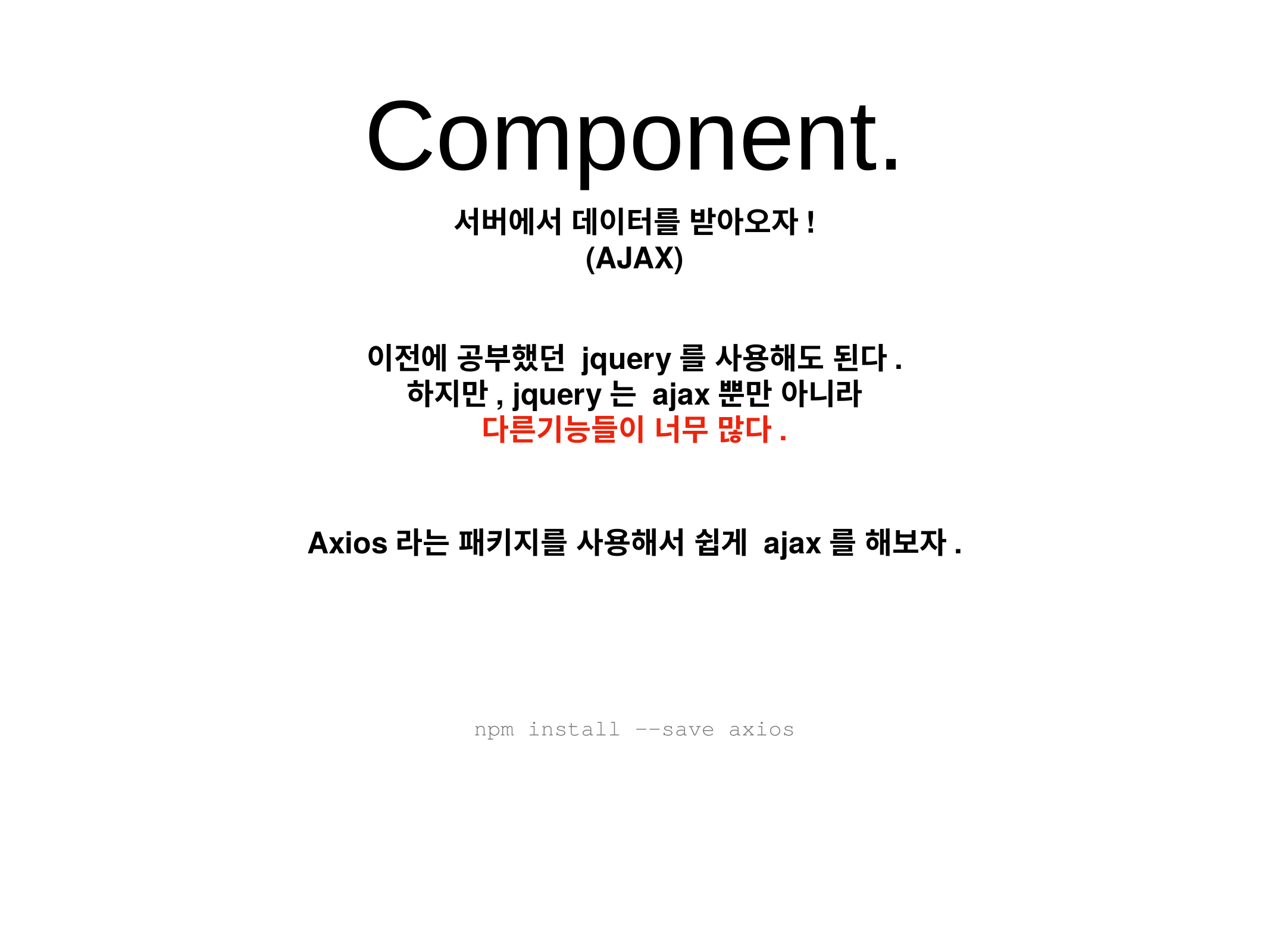

# Component.
서버에서 데이터를 받아오자!
(AJAX)
이전에 공부했던 jquery를 사용해도 된다.
하지만, jquery는 ajax뿐만 아니라
다른기능들이 너무 많다.
Axios라는 패키지를 사용해서 쉽게 ajax를 해보자.
npm install --save axios